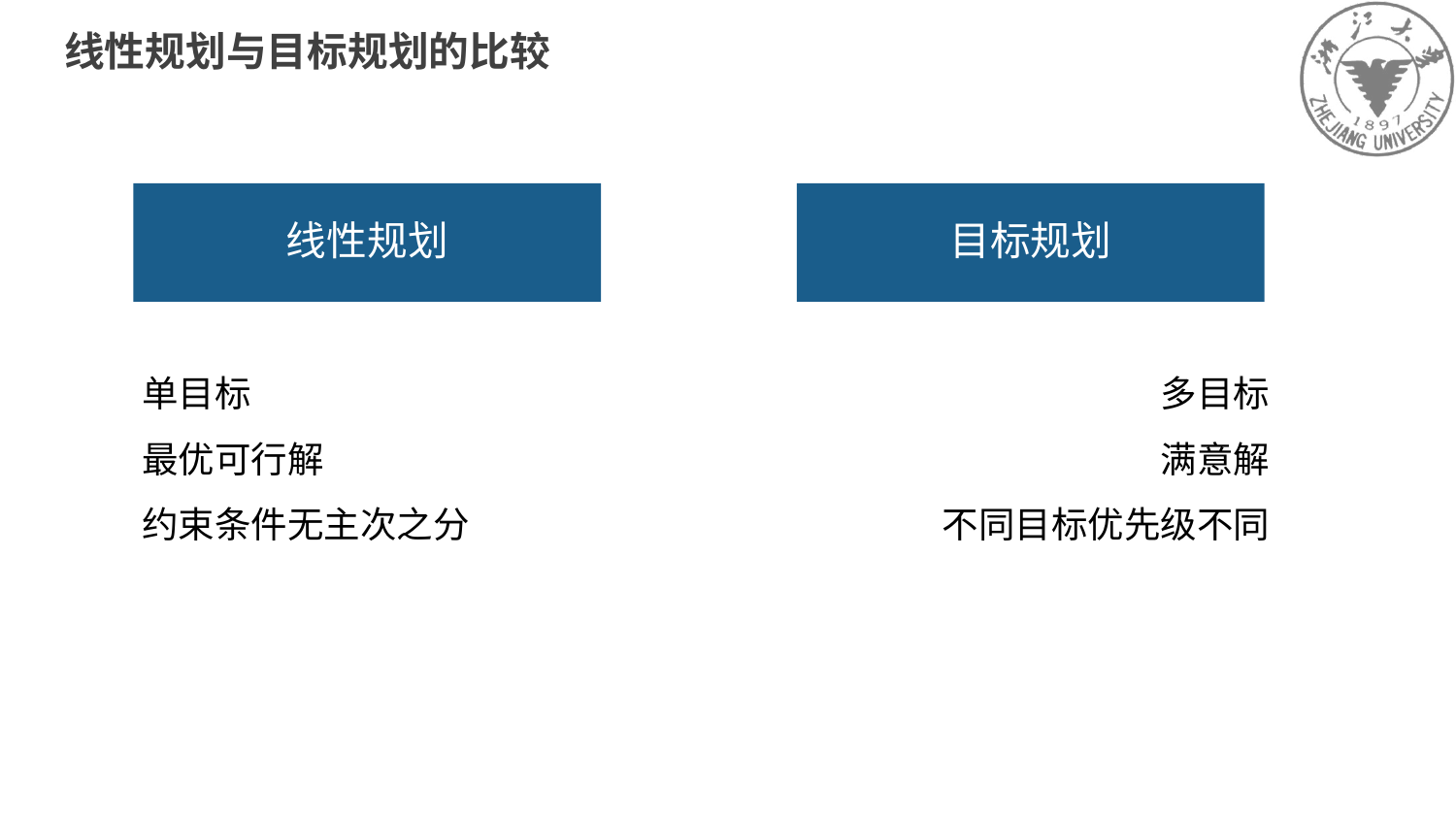

线性规划与目标规划的比较
线性规划
单目标
最优可行解
约束条件无主次之分
目标规划
多目标
满意解
不同目标优先级不同